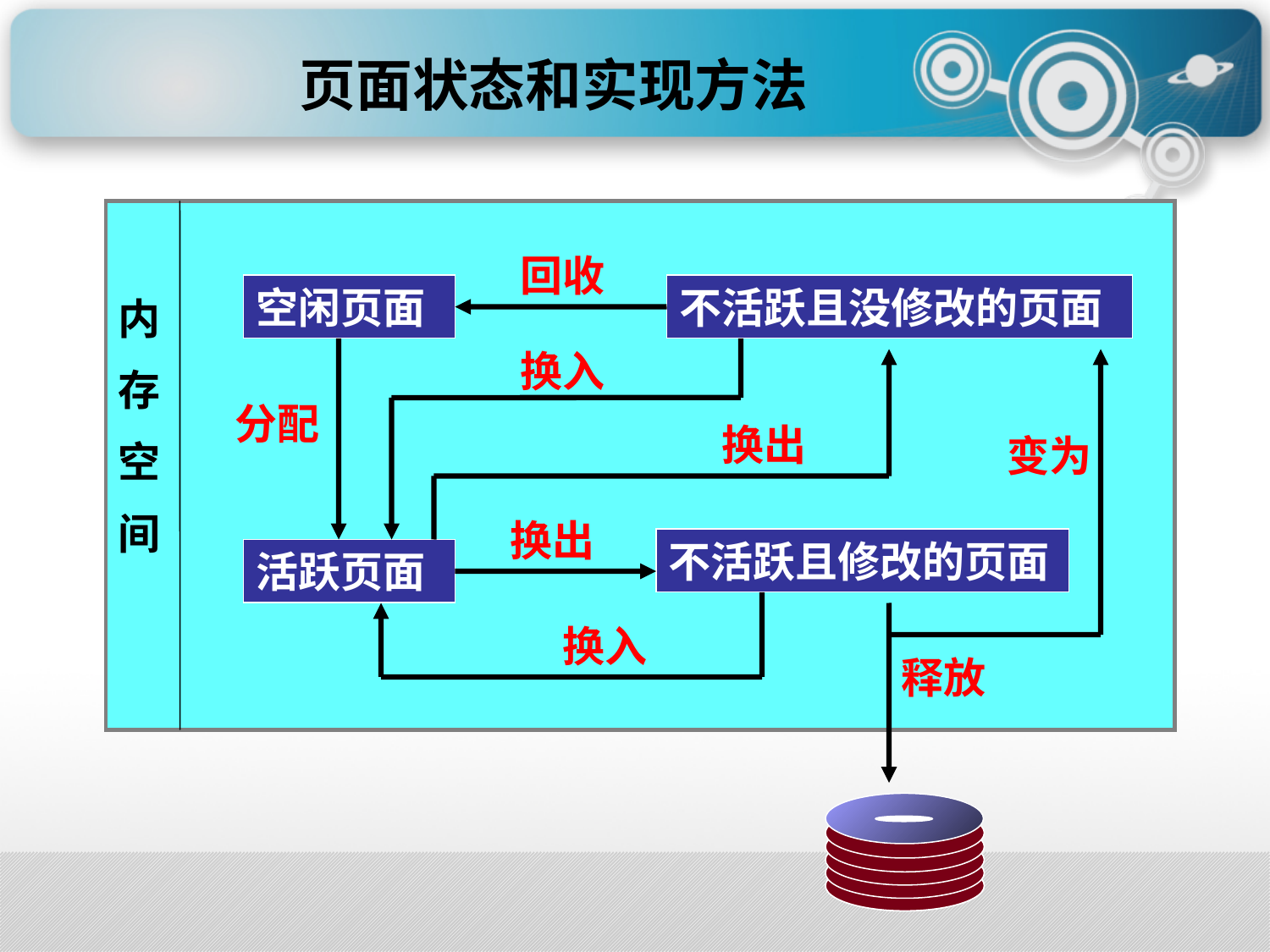

页面状态和实现方法

回收

空闲页面
不活跃且没修改的页面
内
存
空
间

分配

换入

换出

变为

释放
换出

不活跃且修改的页面
活跃页面

换入